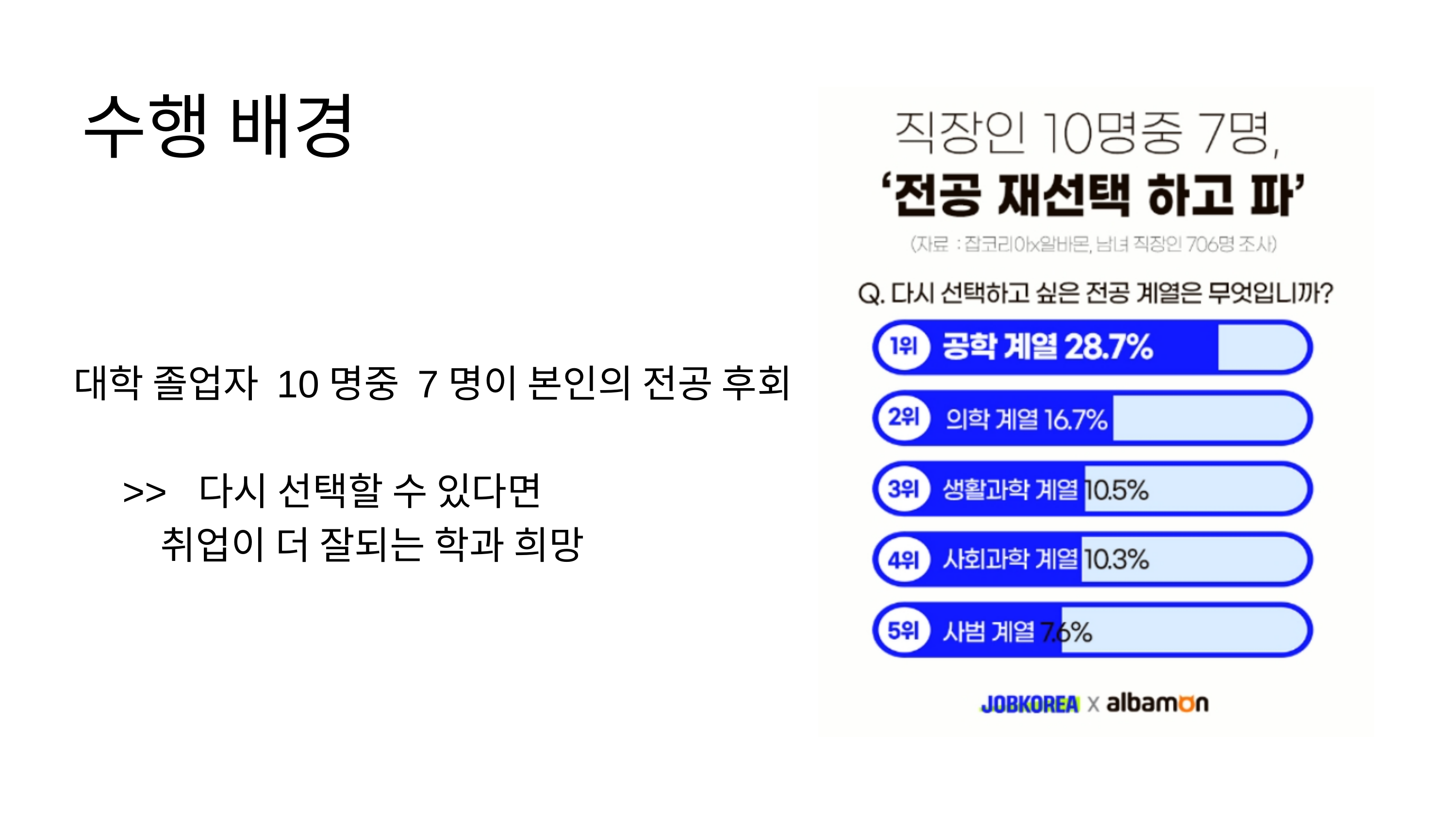

수행 배경

대학 졸업자 10명중 7명이 본인의 전공 후회

       >>  다시 선택할 수 있다면
            취업이 더 잘되는 학과 희망